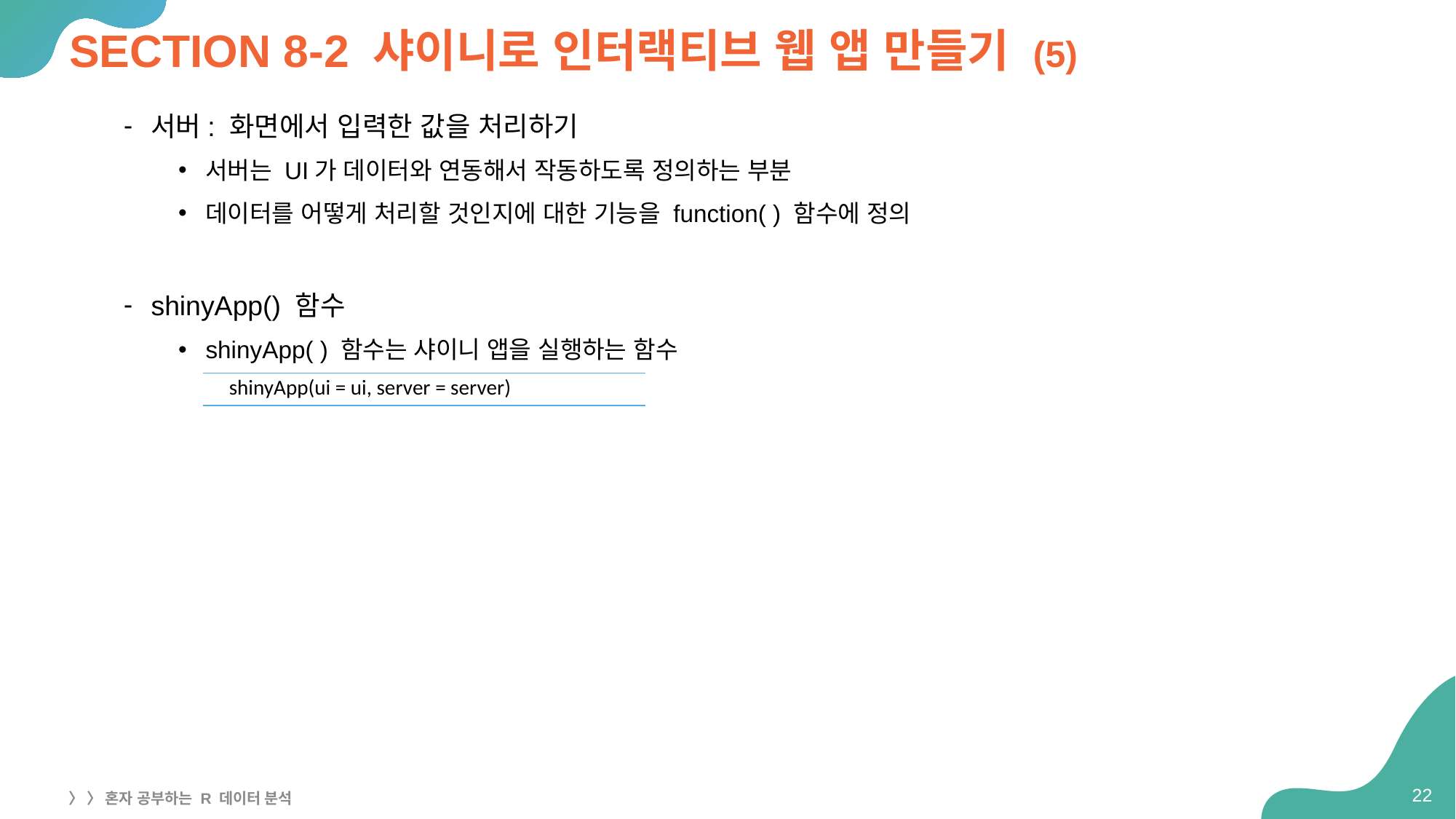

# SECTION 8-2 샤이니로 인터랙티브 웹 앱 만들기 (5)
서버: 화면에서 입력한 값을 처리하기
서버는 UI가 데이터와 연동해서 작동하도록 정의하는 부분
데이터를 어떻게 처리할 것인지에 대한 기능을 function( ) 함수에 정의

shinyApp() 함수
shinyApp( ) 함수는 샤이니 앱을 실행하는 함수
| shinyApp(ui = ui, server = server) |
| --- |
22
〉 〉 혼자 공부하는 R 데이터 분석